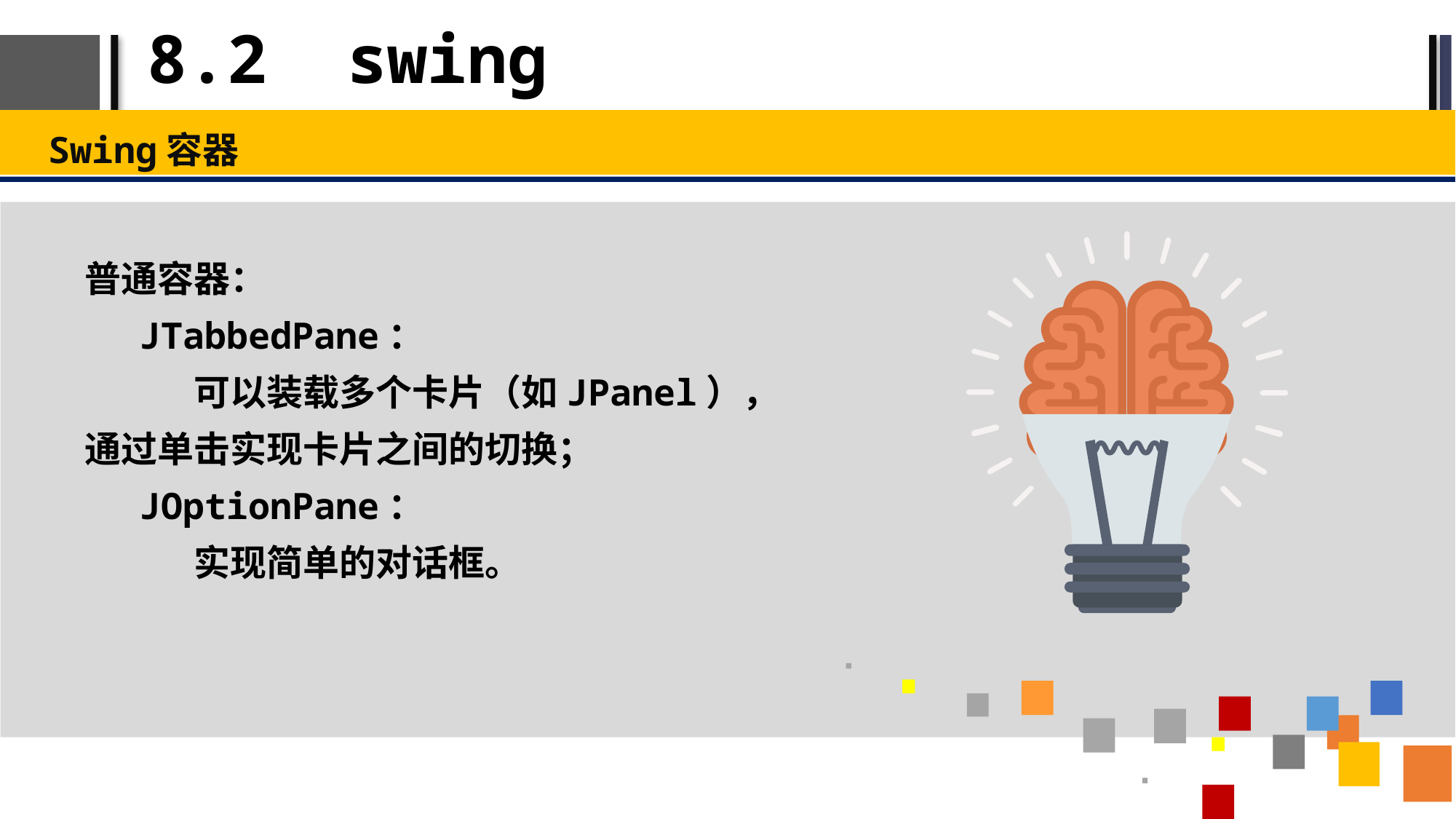

# 8.2  swing

Swing容器

普通容器：
JTabbedPane：
	可以装载多个卡片（如JPanel），通过单击实现卡片之间的切换；
JOptionPane：
	实现简单的对话框。